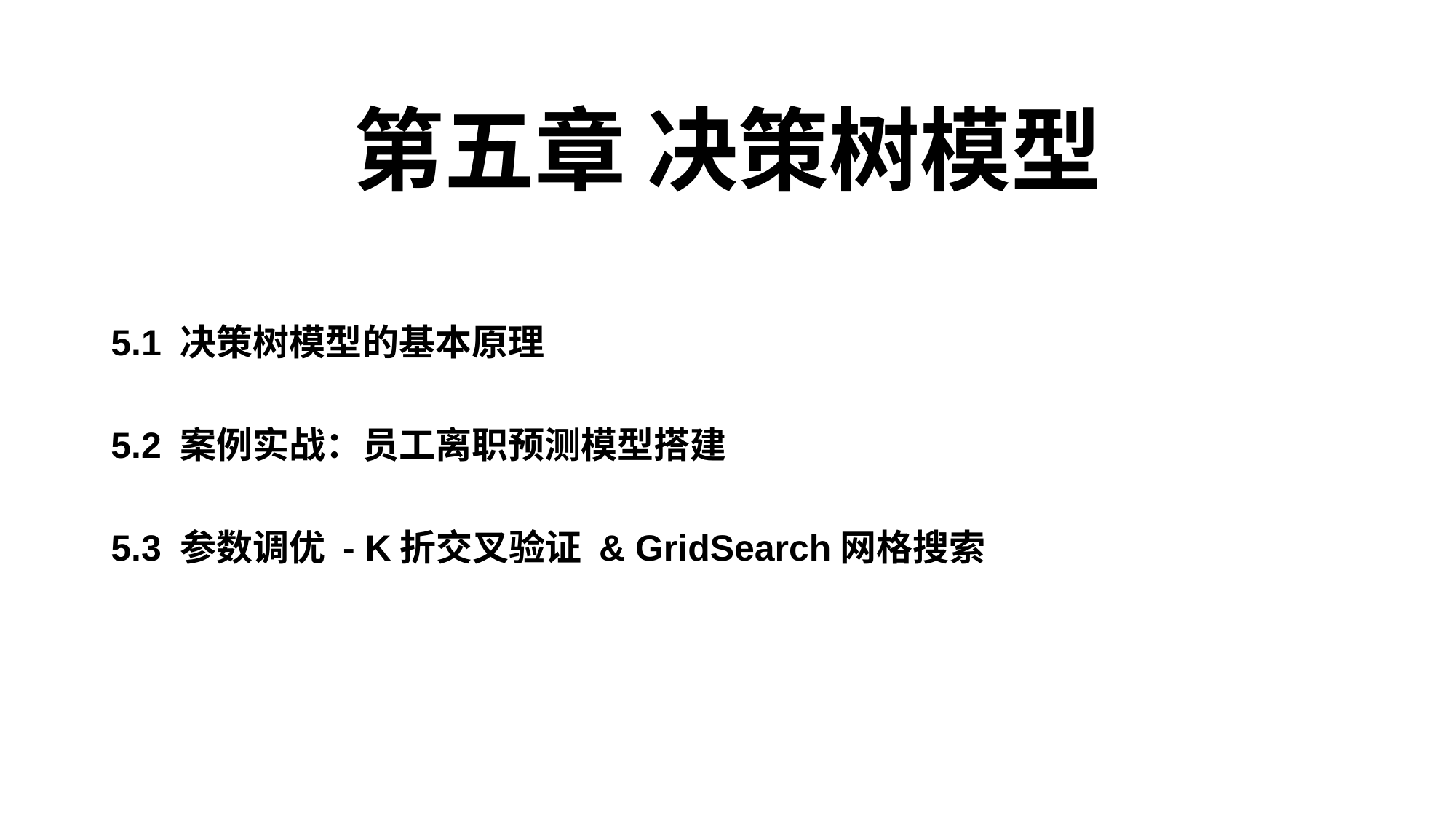

第五章 决策树模型
5.1 决策树模型的基本原理
5.2 案例实战：员工离职预测模型搭建
5.3 参数调优 - K折交叉验证 & GridSearch网格搜索